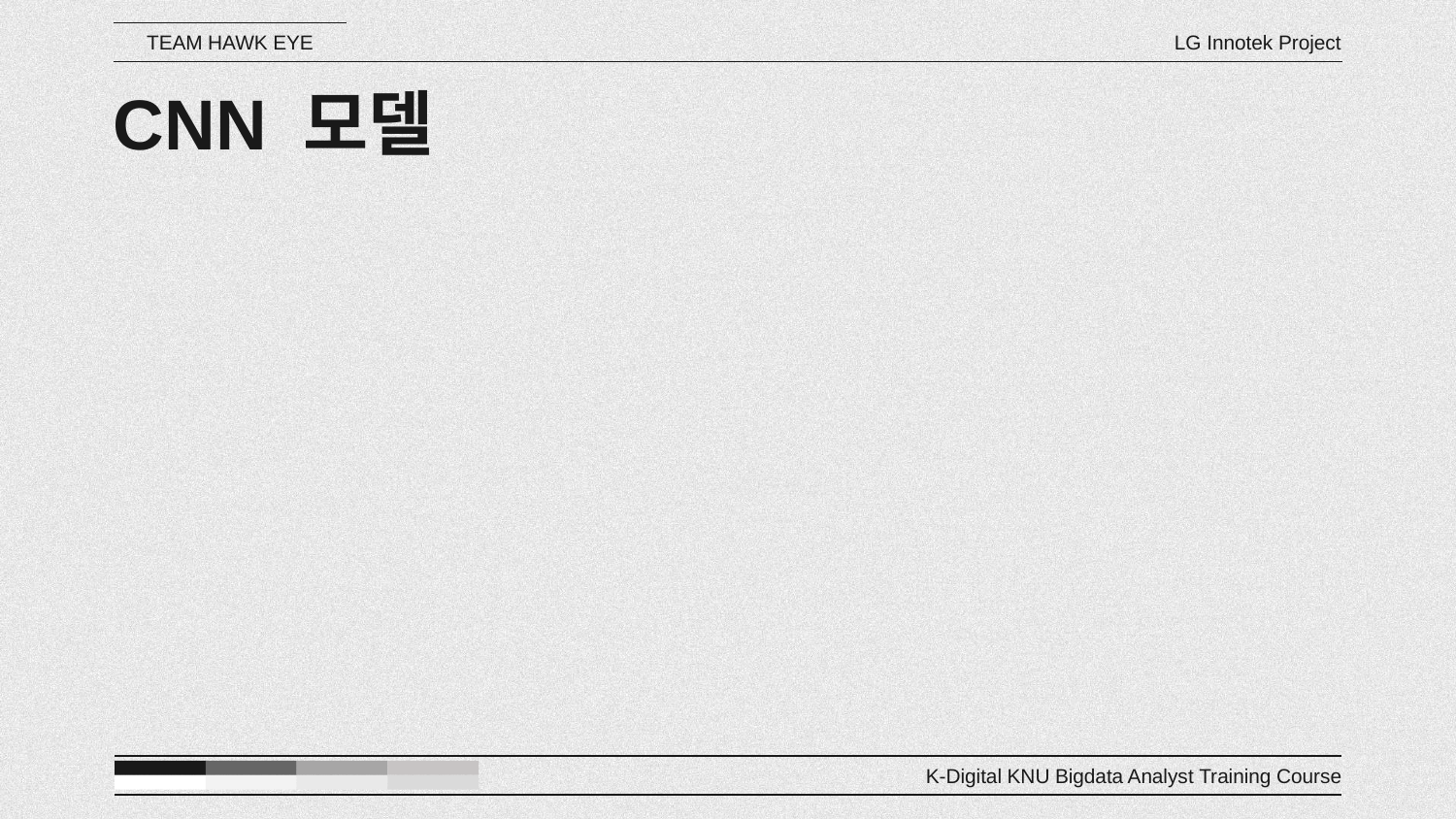

TEAM HAWK EYE
LG Innotek Project
CNN 모델
K-Digital KNU Bigdata Analyst Training Course